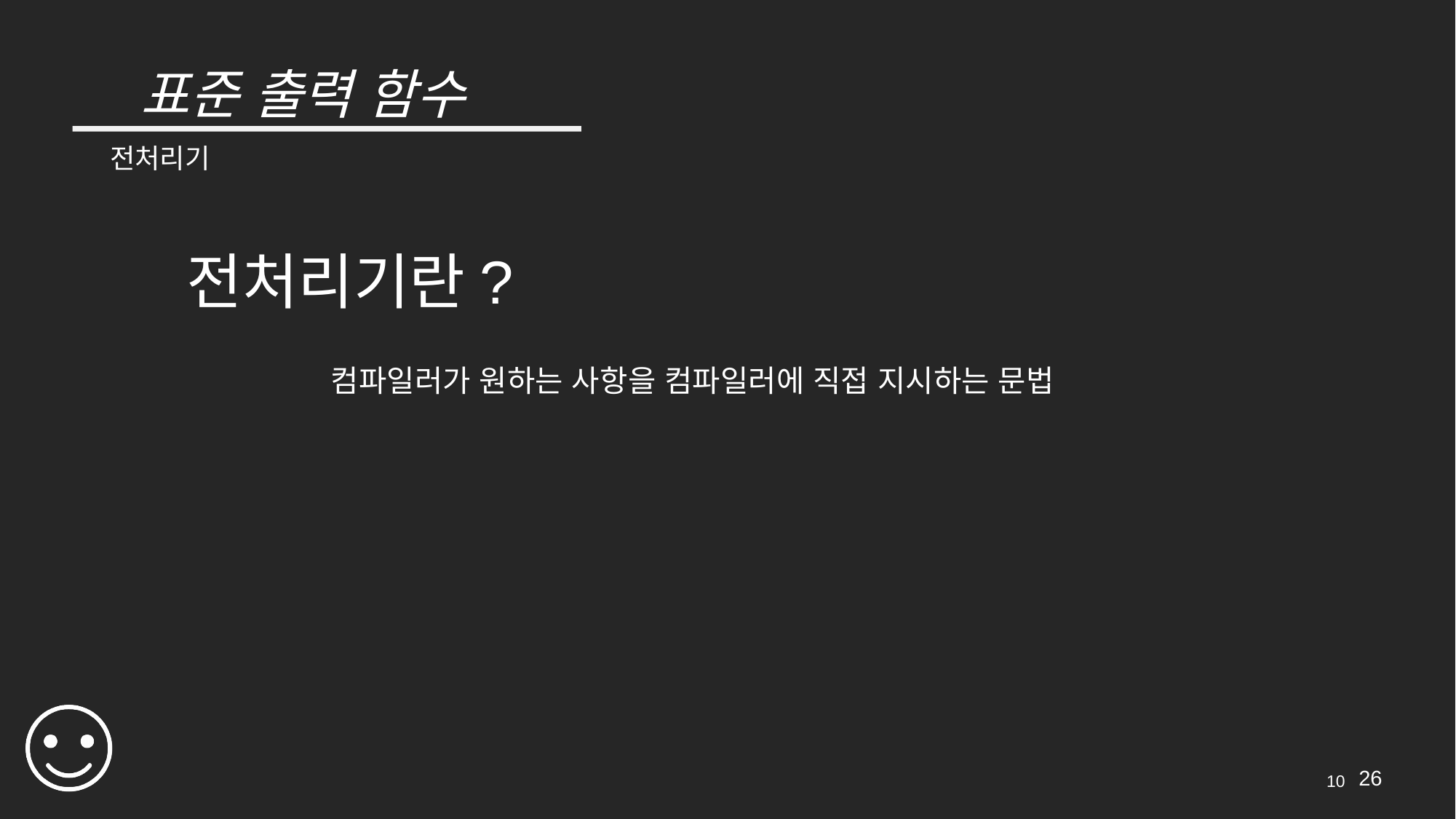

# 표준 출력 함수

전처리기
전처리기란?
컴파일러가 원하는 사항을 컴파일러에 직접 지시하는 문법
10